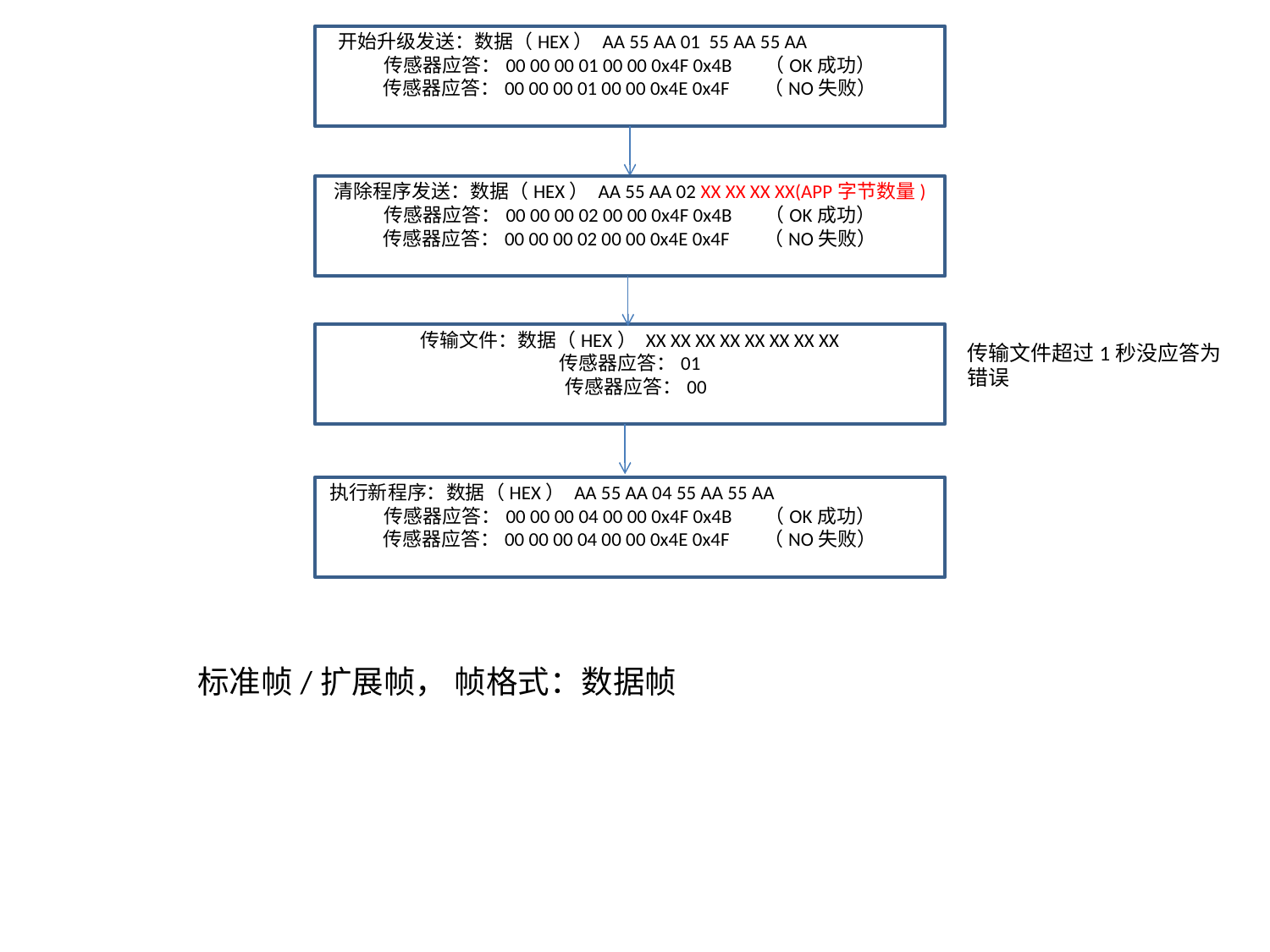

开始升级发送：数据（HEX） AA 55 AA 01  55 AA 55 AA	                  传感器应答：00 00 00 01 00 00 0x4F 0x4B	（OK成功）
传感器应答：00 00 00 01 00 00 0x4E 0x4F	（NO失败）

清除程序发送：数据（HEX） AA 55 AA 02 XX XX XX XX(APP字节数量)
传感器应答：00 00 00 02 00 00 0x4F 0x4B	（OK成功）
传感器应答：00 00 00 02 00 00 0x4E 0x4F	（NO失败）

传输文件：数据（HEX） XX XX XX XX XX XX XX XX
传感器应答：01
             传感器应答：00

传输文件超过1秒没应答为错误
执行新程序：数据（HEX） AA 55 AA 04 55 AA 55 AA                                    传感器应答：00 00 00 04 00 00 0x4F 0x4B	（OK成功）
传感器应答：00 00 00 04 00 00 0x4E 0x4F	（NO失败）

标准帧/扩展帧， 帧格式：数据帧